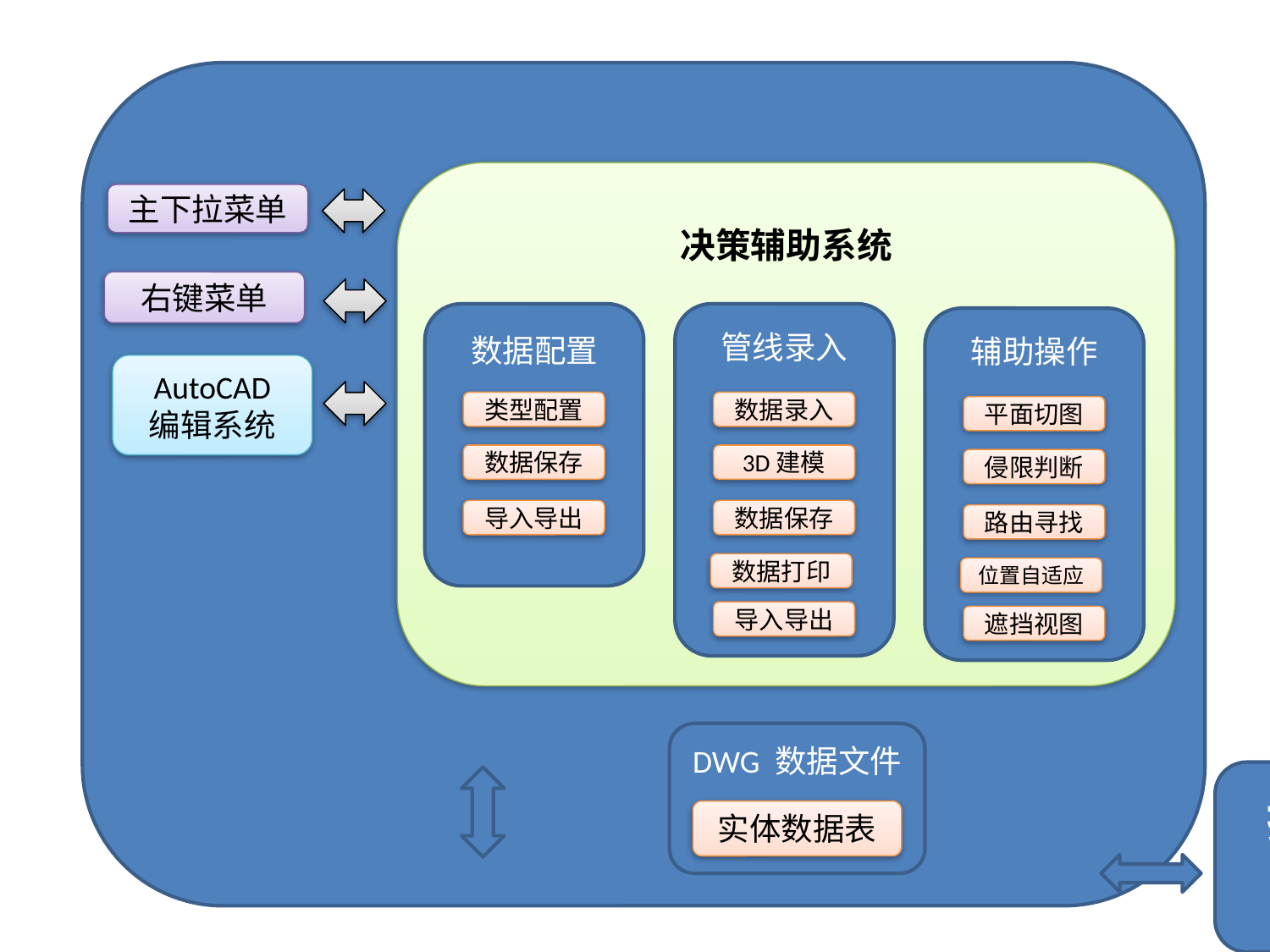

AutoCAD

决策辅助系统

数据配置

管线录入

辅助操作

类型配置
数据录入
平面切图
数据保存
3D建模
侵限判断
导入导出
数据保存
路由寻找
数据打印
位置自适应
导入导出
遮挡视图
主下拉菜单

右键菜单

AutoCAD
编辑系统

DWG 数据文件

打印机

结果打印

实体数据表